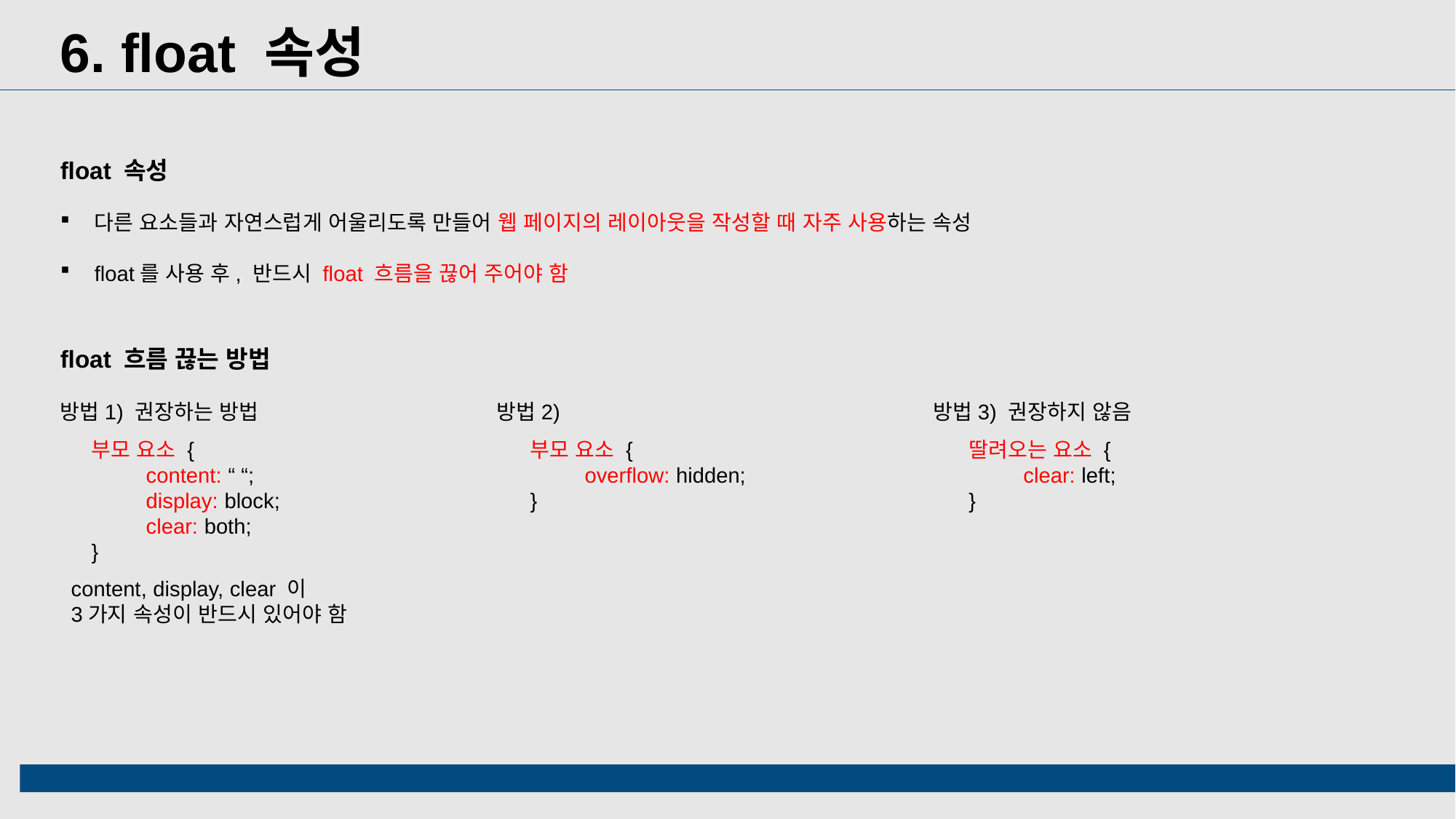

6. float 속성
float 속성
다른 요소들과 자연스럽게 어울리도록 만들어 웹 페이지의 레이아웃을 작성할 때 자주 사용하는 속성
float를 사용 후, 반드시 float 흐름을 끊어 주어야 함

float 흐름 끊는 방법
방법1) 권장하는 방법			방법2)				방법3) 권장하지 않음
부모 요소 {
content: “ “;
display: block;
clear: both;
}
부모 요소 {
overflow: hidden;
}
딸려오는 요소 {
clear: left;
}
content, display, clear 이
3가지 속성이 반드시 있어야 함